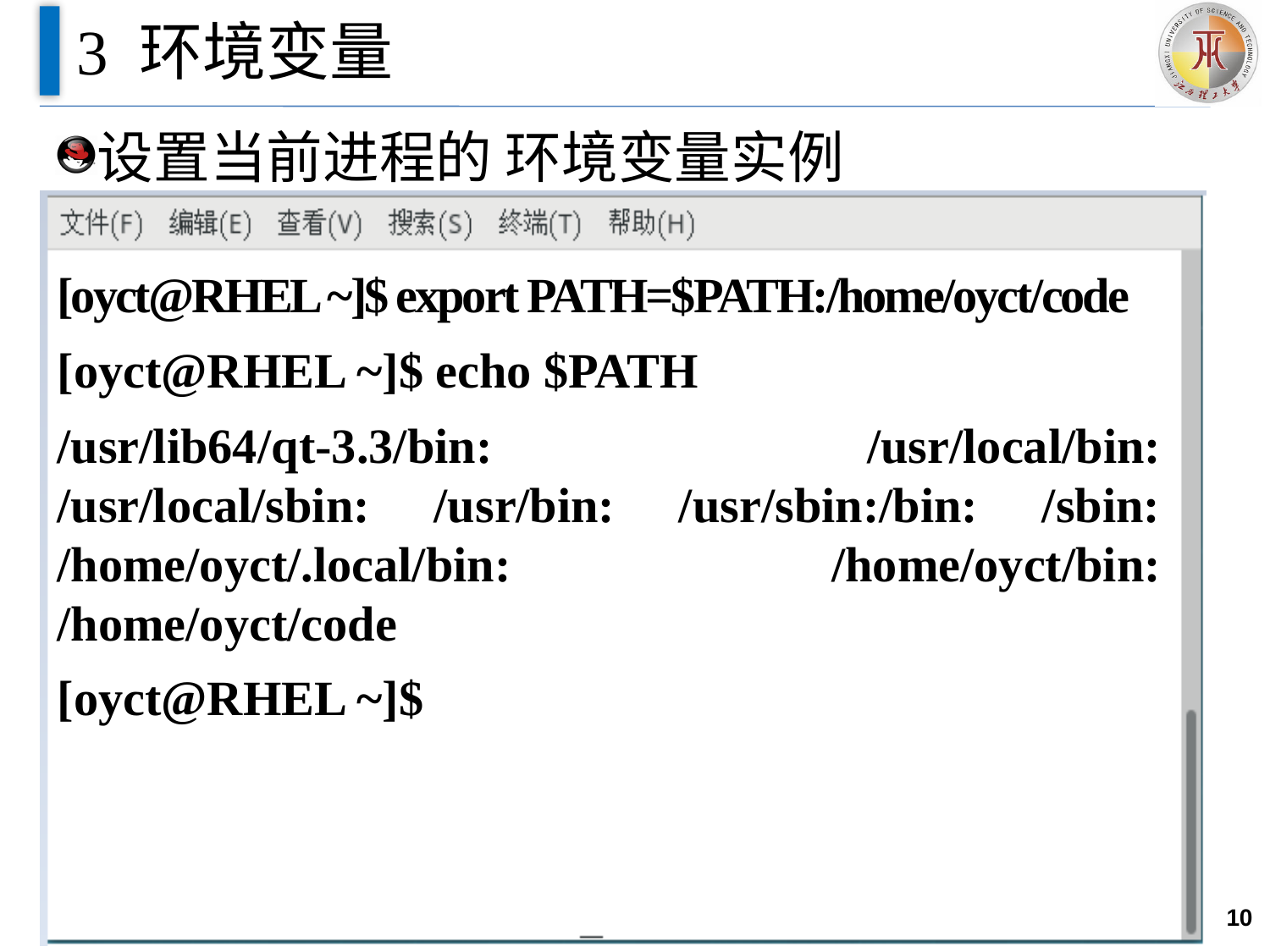

# 3 环境变量
设置当前进程的 环境变量实例
[oyct@RHEL ~]$ export PATH=$PATH:/home/oyct/code
[oyct@RHEL ~]$ echo $PATH
/usr/lib64/qt-3.3/bin: /usr/local/bin: /usr/local/sbin: /usr/bin: /usr/sbin:/bin: /sbin: /home/oyct/.local/bin: /home/oyct/bin: /home/oyct/code
[oyct@RHEL ~]$

10